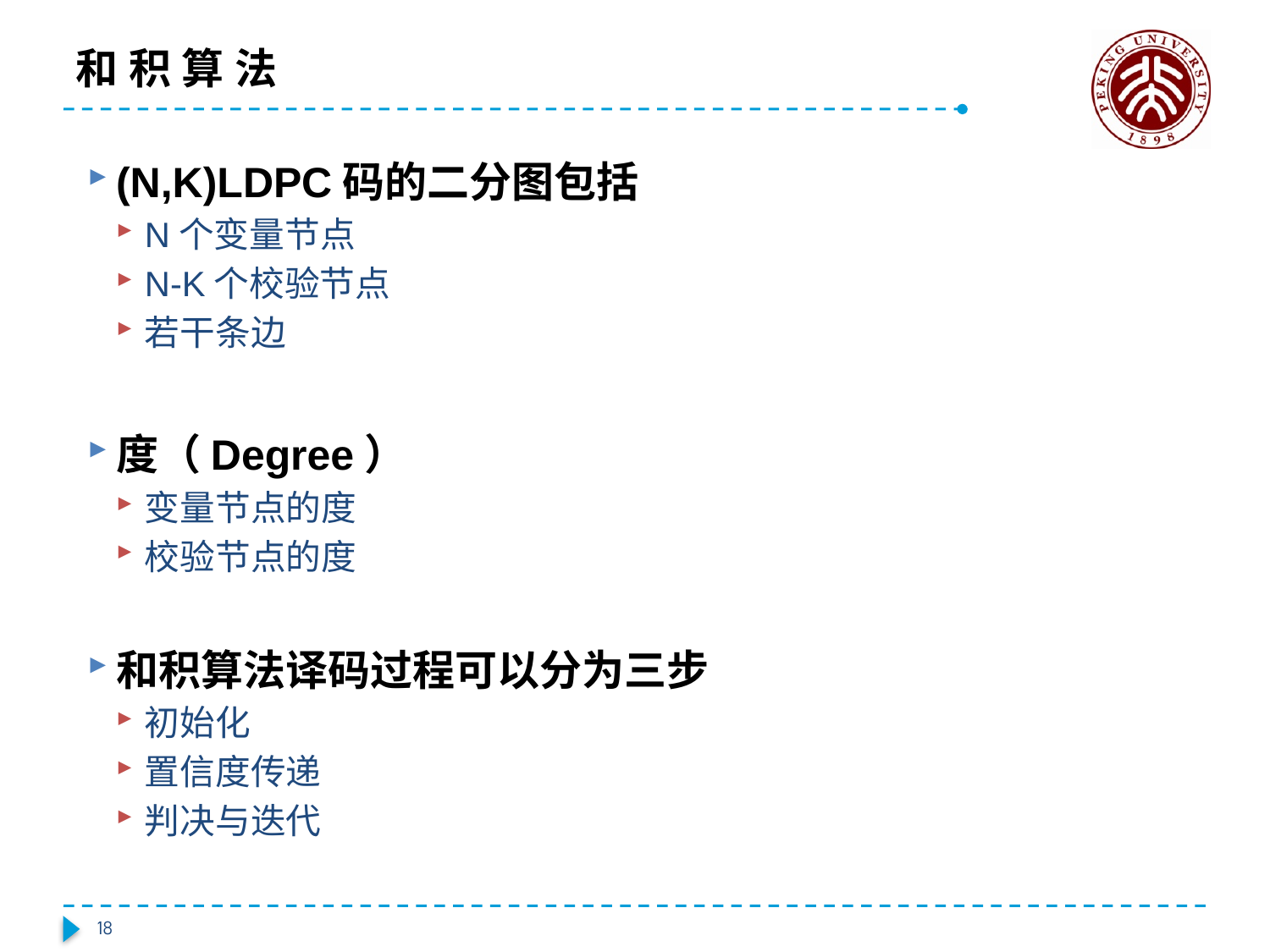

# 和积算法
(N,K)LDPC码的二分图包括
N个变量节点
N-K个校验节点
若干条边

度（Degree）
变量节点的度
校验节点的度

和积算法译码过程可以分为三步
初始化
置信度传递
判决与迭代
18